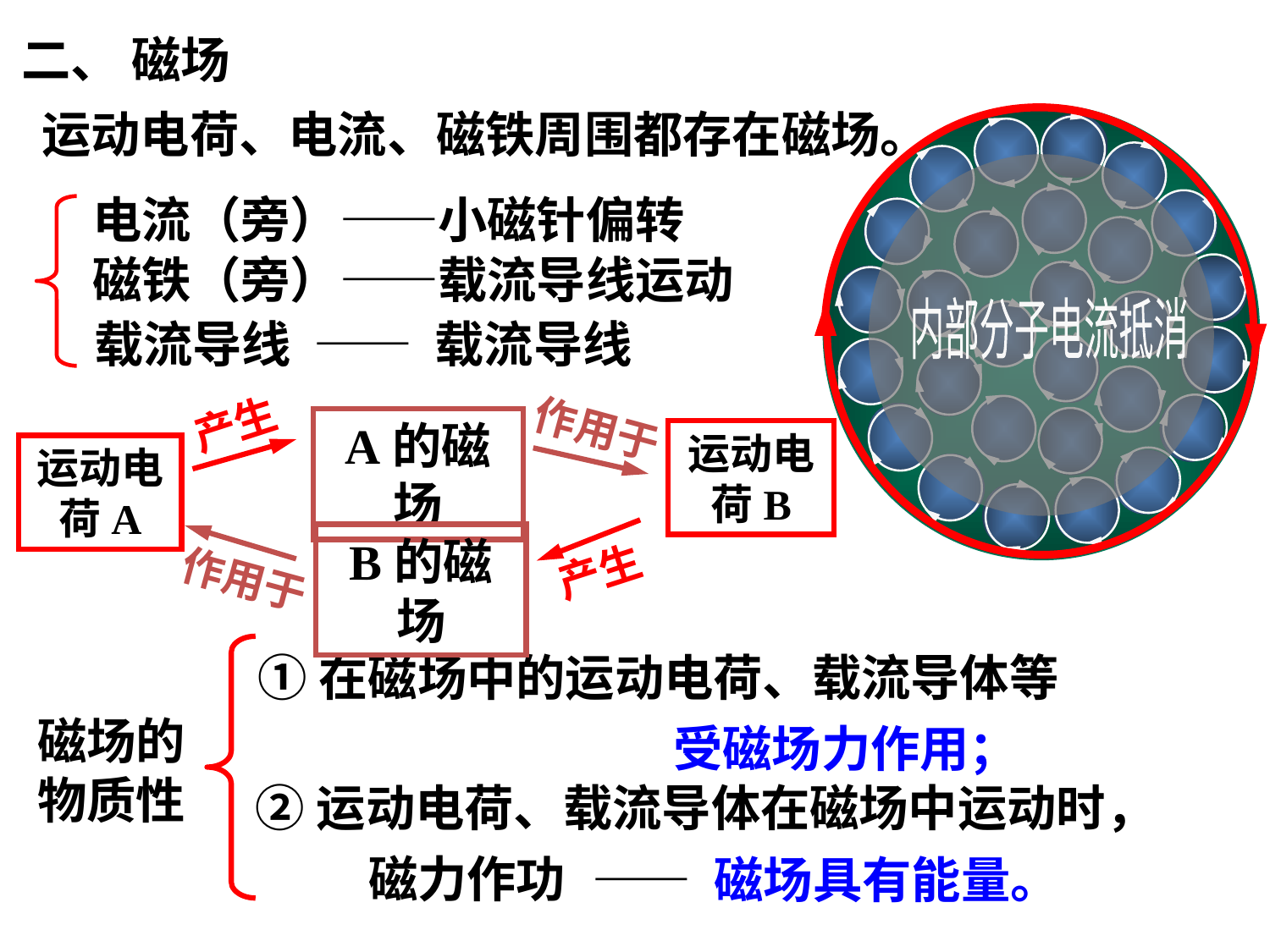

二、 磁场
运动电荷、电流、磁铁周围都存在磁场。

电流（旁）——小磁针偏转

磁铁（旁）——载流导线运动
载流导线  ——  载流导线
内部分子电流抵消
产生
作用于
A的磁场
运动电荷B
运动电荷A

B的磁场

产生
作用于
①在磁场中的运动电荷、载流导体等
                                    受磁场力作用；

磁场的物质性
②运动电荷、载流导体在磁场中运动时，
         磁力作功
—— 磁场具有能量。
7